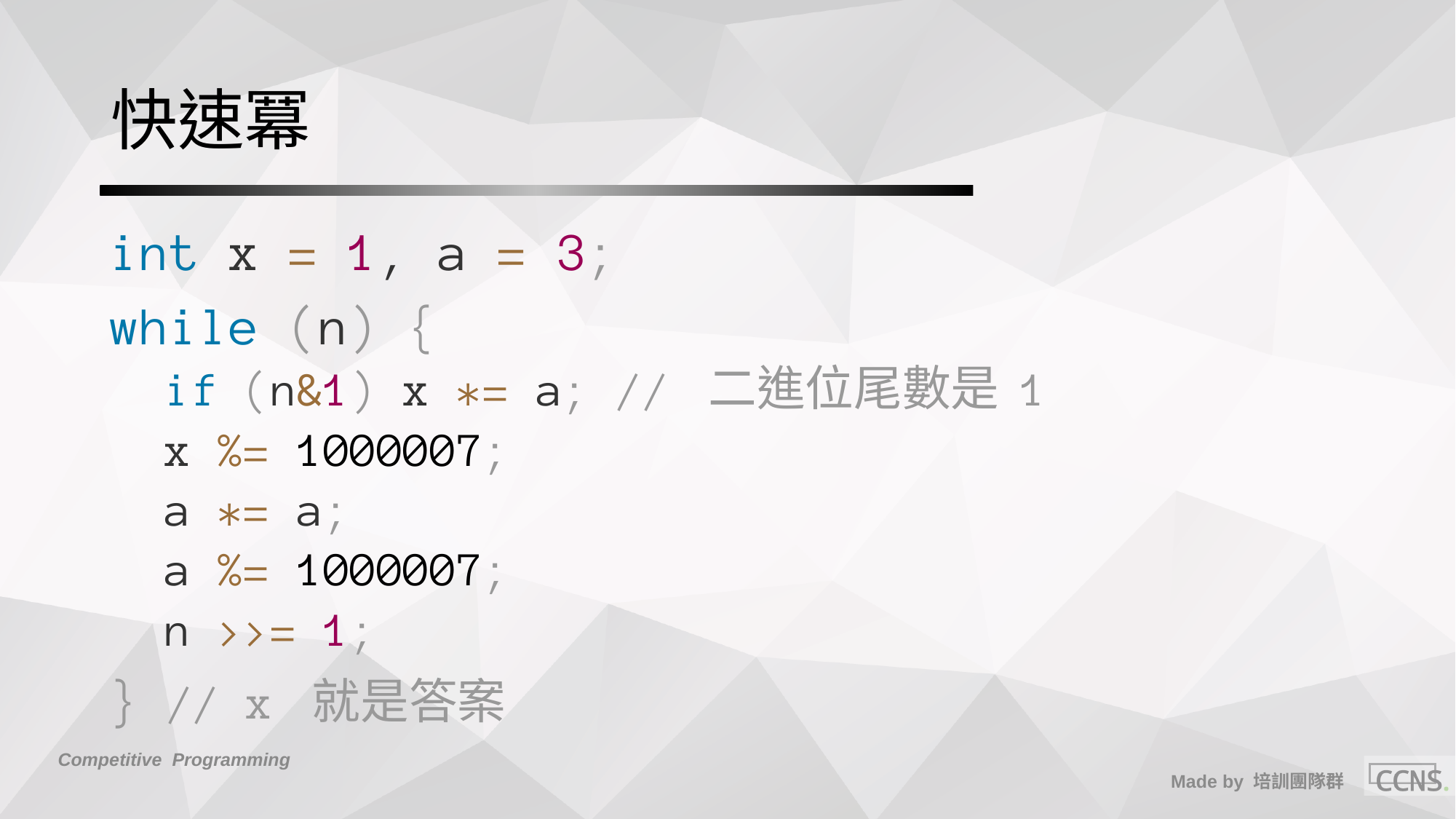

# 快速冪
int x = 1, a = 3;
while (n) {
if (n&1) x *= a; // 二進位尾數是 1
x %= 1000007;
a *= a;
a %= 1000007;
n >>= 1;
} // x 就是答案